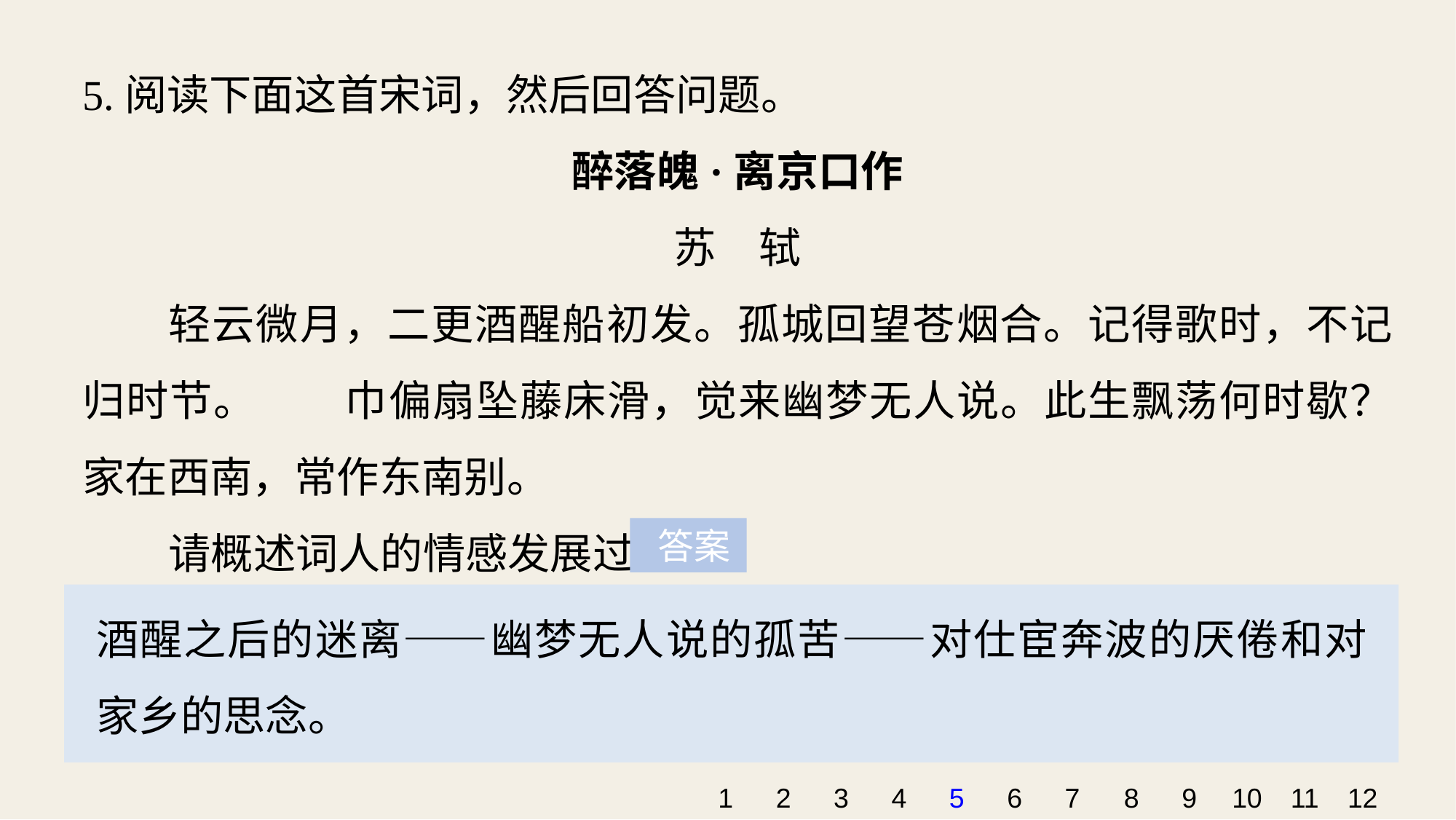

5.阅读下面这首宋词，然后回答问题。
醉落魄·离京口作
苏　轼
轻云微月，二更酒醒船初发。孤城回望苍烟合。记得歌时，不记归时节。　　巾偏扇坠藤床滑，觉来幽梦无人说。此生飘荡何时歇？家在西南，常作东南别。
请概述词人的情感发展过程。
 答案
酒醒之后的迷离——幽梦无人说的孤苦——对仕宦奔波的厌倦和对家乡的思念。

1
2
3
4
5
6
7
8
9
10
11
12